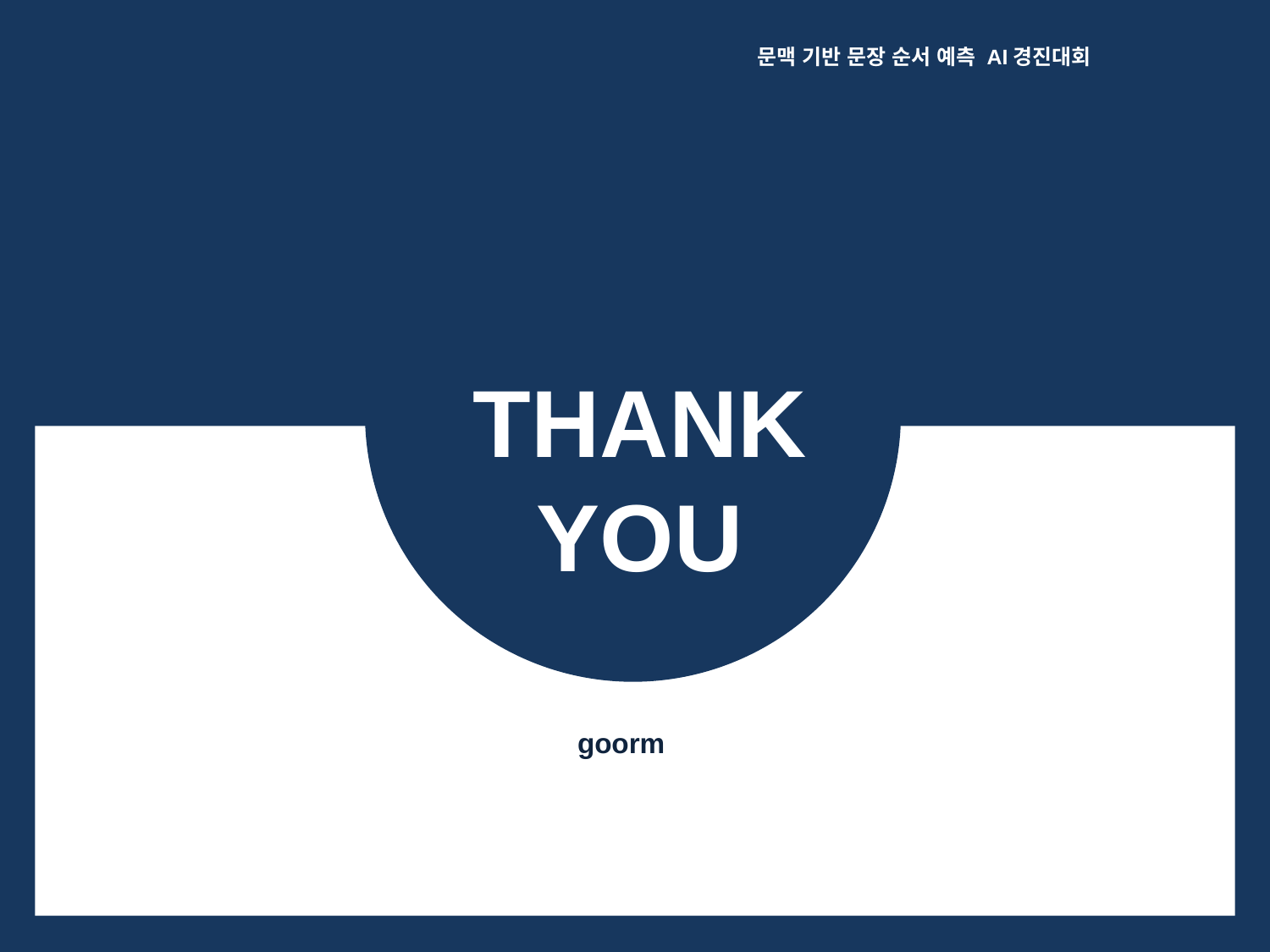

문맥 기반 문장 순서 예측 AI경진대회

THANK
YOU

goorm